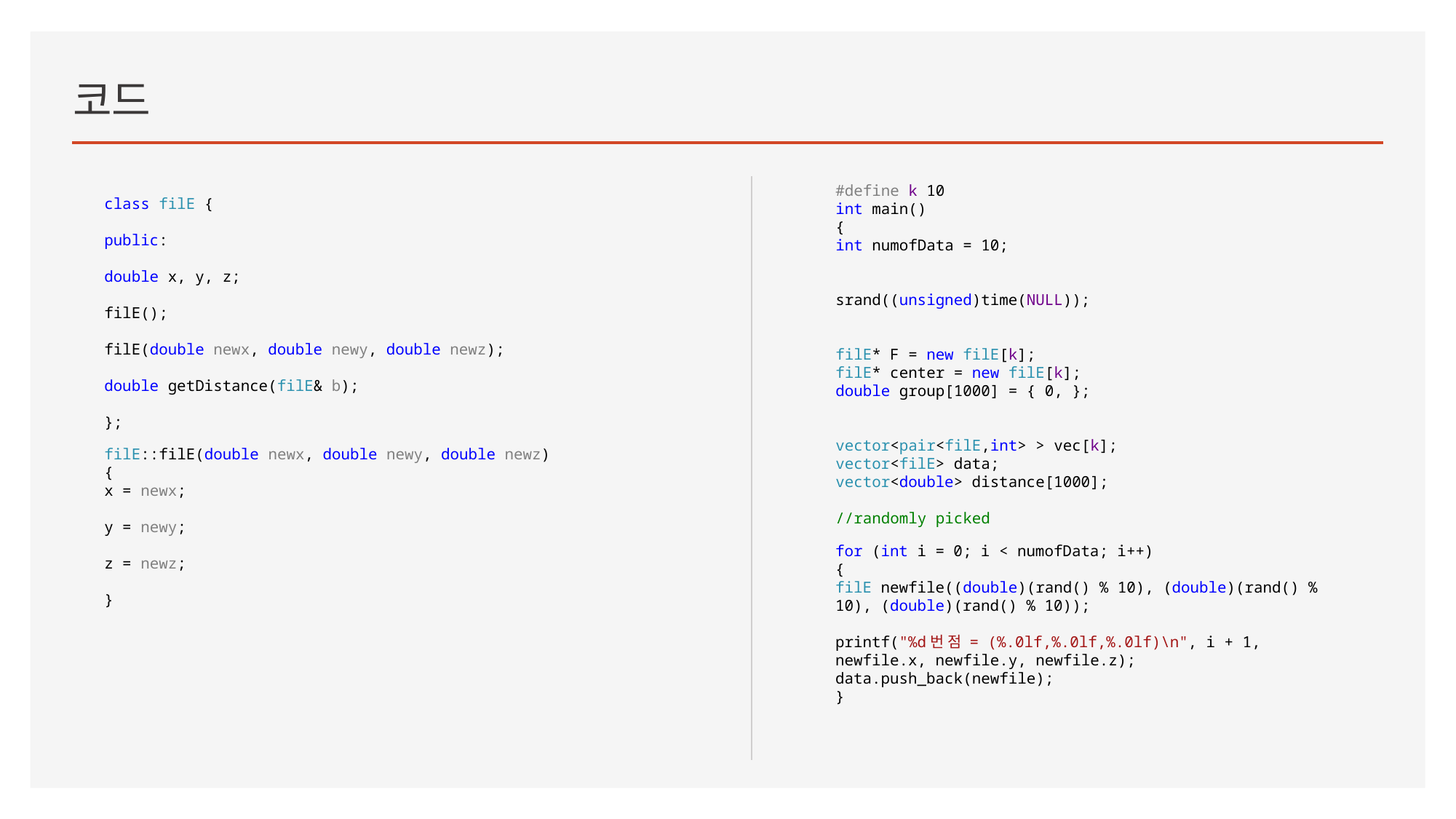

# 코드
#define k 10
int main()
{
int numofData = 10;

srand((unsigned)time(NULL));

filE* F = new filE[k];
filE* center = new filE[k];
double group[1000] = { 0, };

vector<pair<filE,int> > vec[k];
vector<filE> data;
vector<double> distance[1000];

//randomly picked
class filE {

public:

double x, y, z;

filE();

filE(double newx, double newy, double newz);

double getDistance(filE& b);

};
filE::filE(double newx, double newy, double newz)
{
x = newx;

y = newy;

z = newz;

}

for (int i = 0; i < numofData; i++)
{
filE newfile((double)(rand() % 10), (double)(rand() % 10), (double)(rand() % 10));

printf("%d번 점 = (%.0lf,%.0lf,%.0lf)\n", i + 1, newfile.x, newfile.y, newfile.z);
data.push_back(newfile);
}